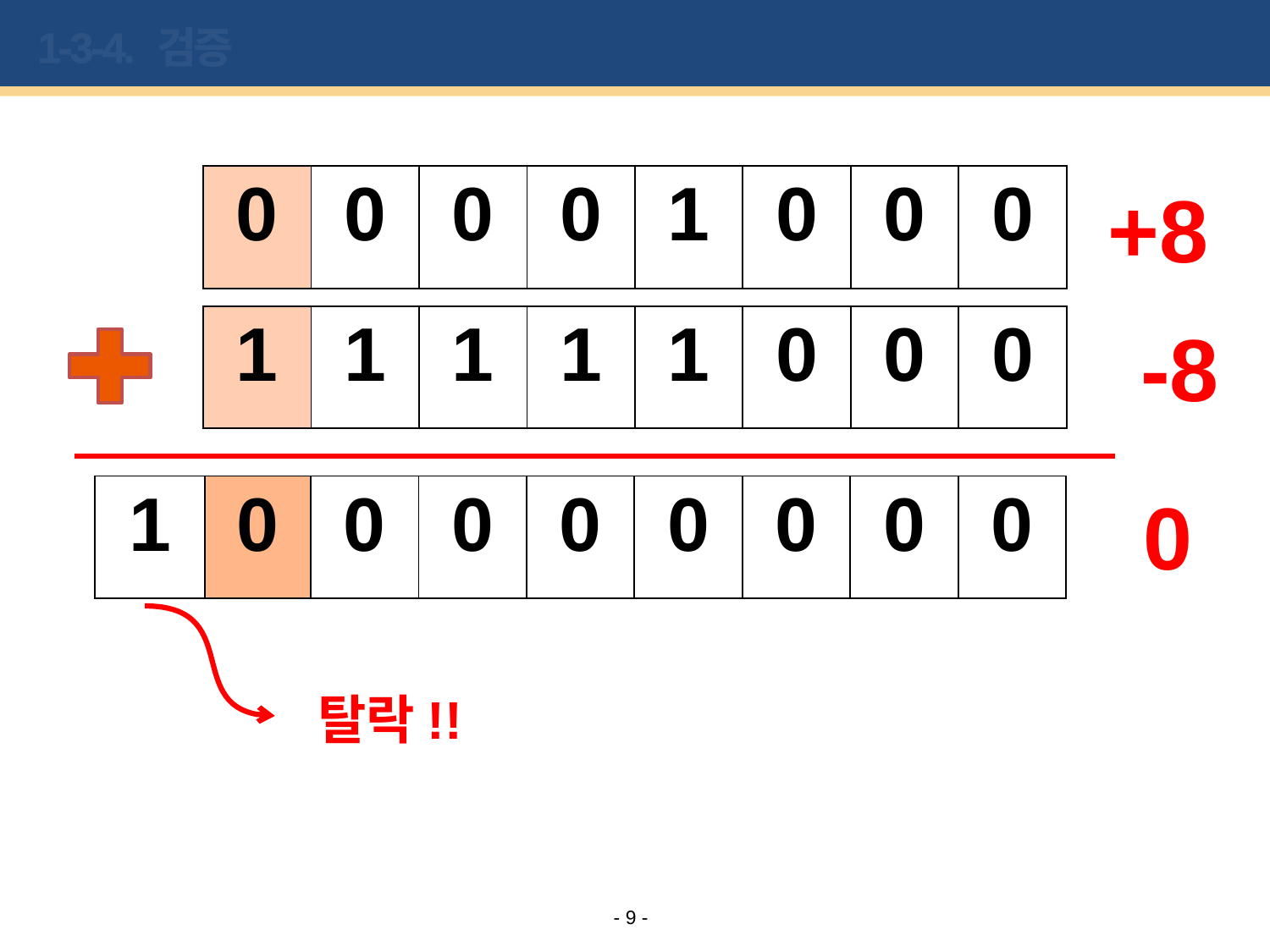

# 1-3-4. 검증
| 0 | 0 | 0 | 0 | 1 | 0 | 0 | 0 |
| --- | --- | --- | --- | --- | --- | --- | --- |
+8
| 1 | 1 | 1 | 1 | 1 | 0 | 0 | 0 |
| --- | --- | --- | --- | --- | --- | --- | --- |
-8

| 1 | 0 | 0 | 0 | 0 | 0 | 0 | 0 | 0 |
| --- | --- | --- | --- | --- | --- | --- | --- | --- |
0
탈락!!